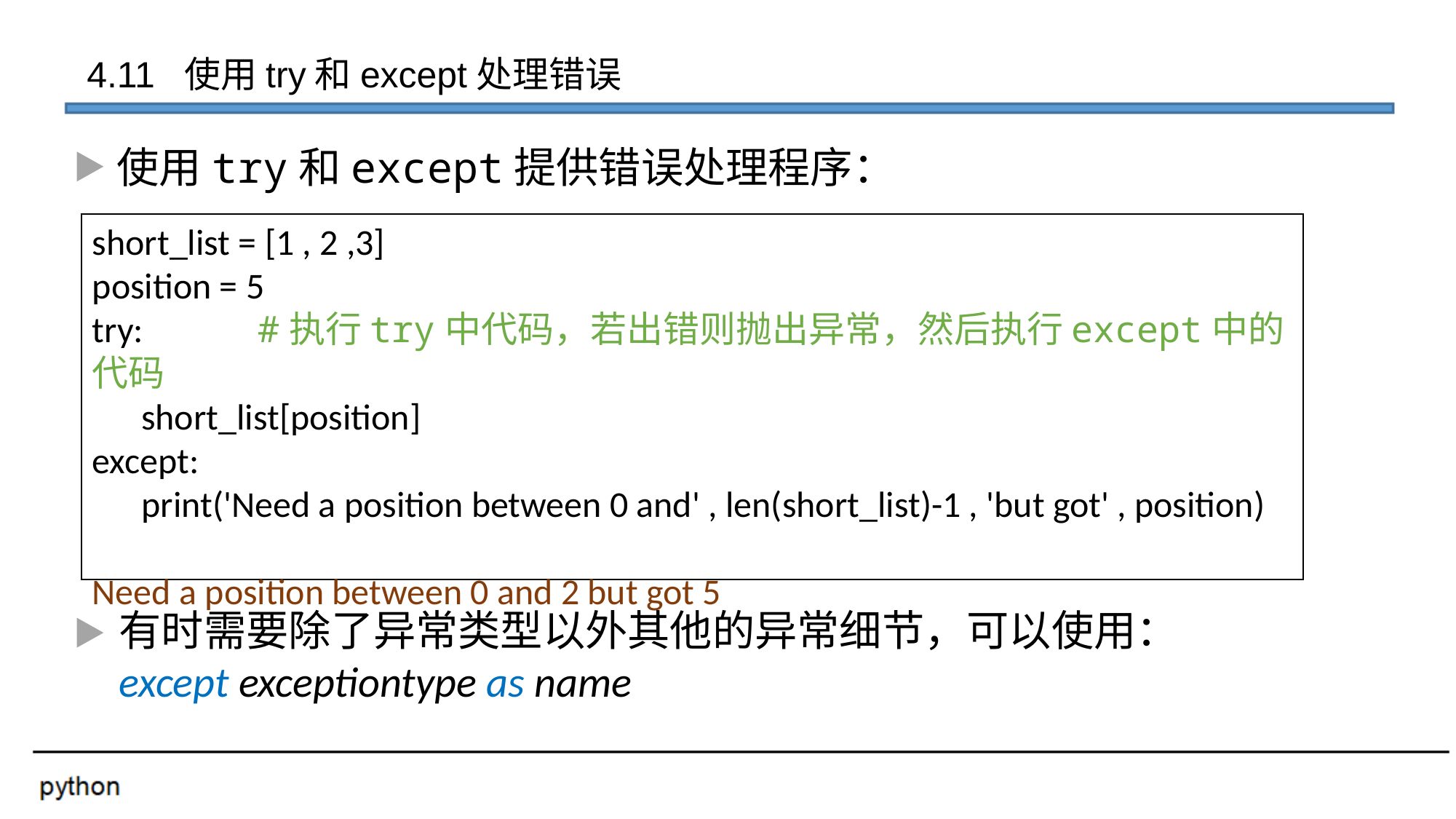

4.11  使用try和except处理错误
使用try和except提供错误处理程序：

short_list = [1 , 2 ,3]
position = 5
try:              #执行try中代码，若出错则抛出异常，然后执行except中的代码
      short_list[position]
except:
      print('Need a position between 0 and' , len(short_list)-1 , 'but got' , position)

Need a position between 0 and 2 but got 5
有时需要除了异常类型以外其他的异常细节，可以使用：
except exceptiontype as name

62